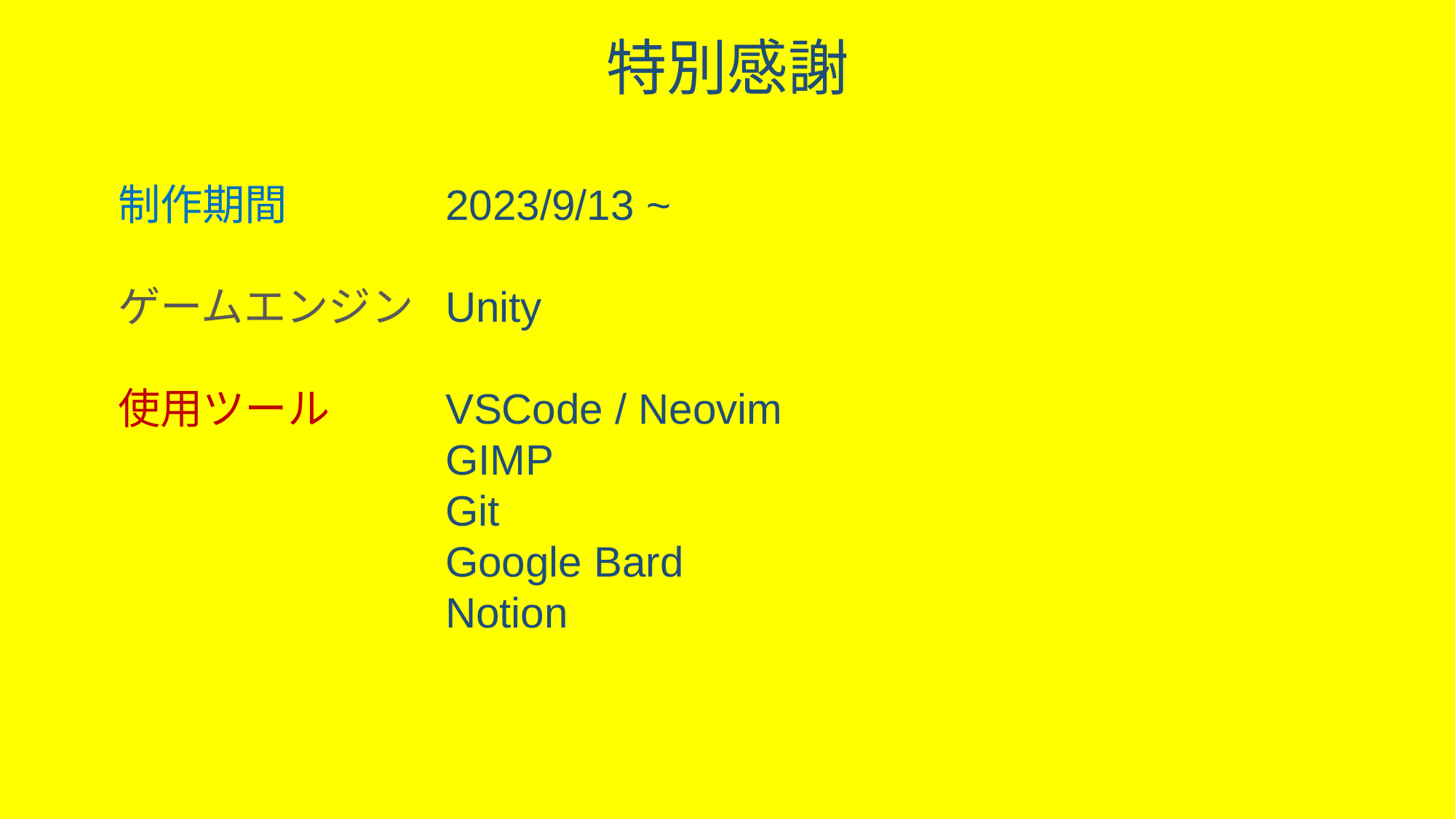

特別感謝
制作期間		2023/9/13 ~

ゲームエンジン	Unity

使用ツール		VSCode / Neovim
			GIMP
			Git
			Google Bard
			Notion